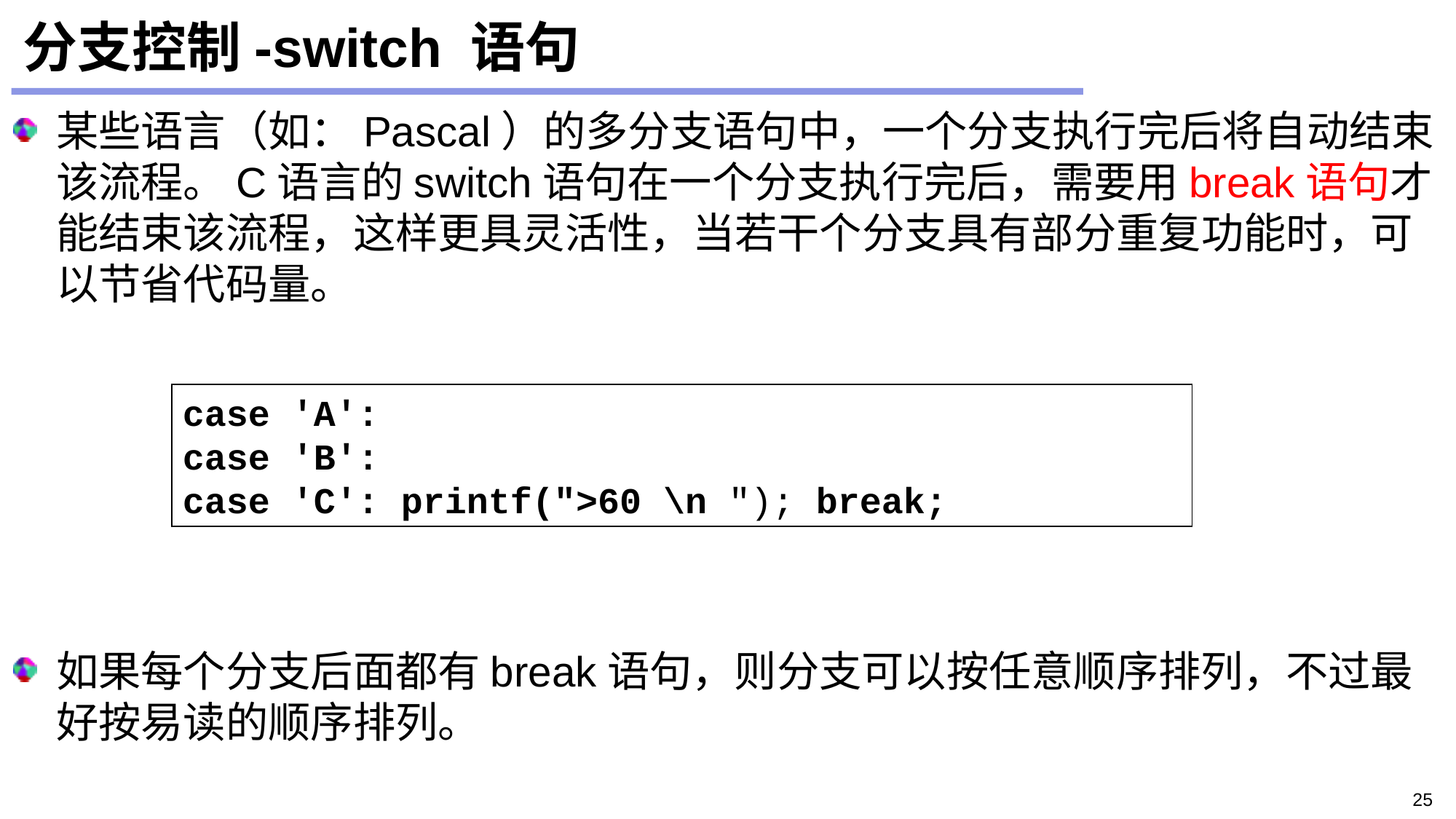

# 分支控制-switch 语句
某些语言（如：Pascal）的多分支语句中，一个分支执行完后将自动结束该流程。C语言的switch语句在一个分支执行完后，需要用break语句才能结束该流程，这样更具灵活性，当若干个分支具有部分重复功能时，可以节省代码量。

如果每个分支后面都有break语句，则分支可以按任意顺序排列，不过最好按易读的顺序排列。
case 'A':
case 'B':
case 'C': printf(">60 \n "); break;
25